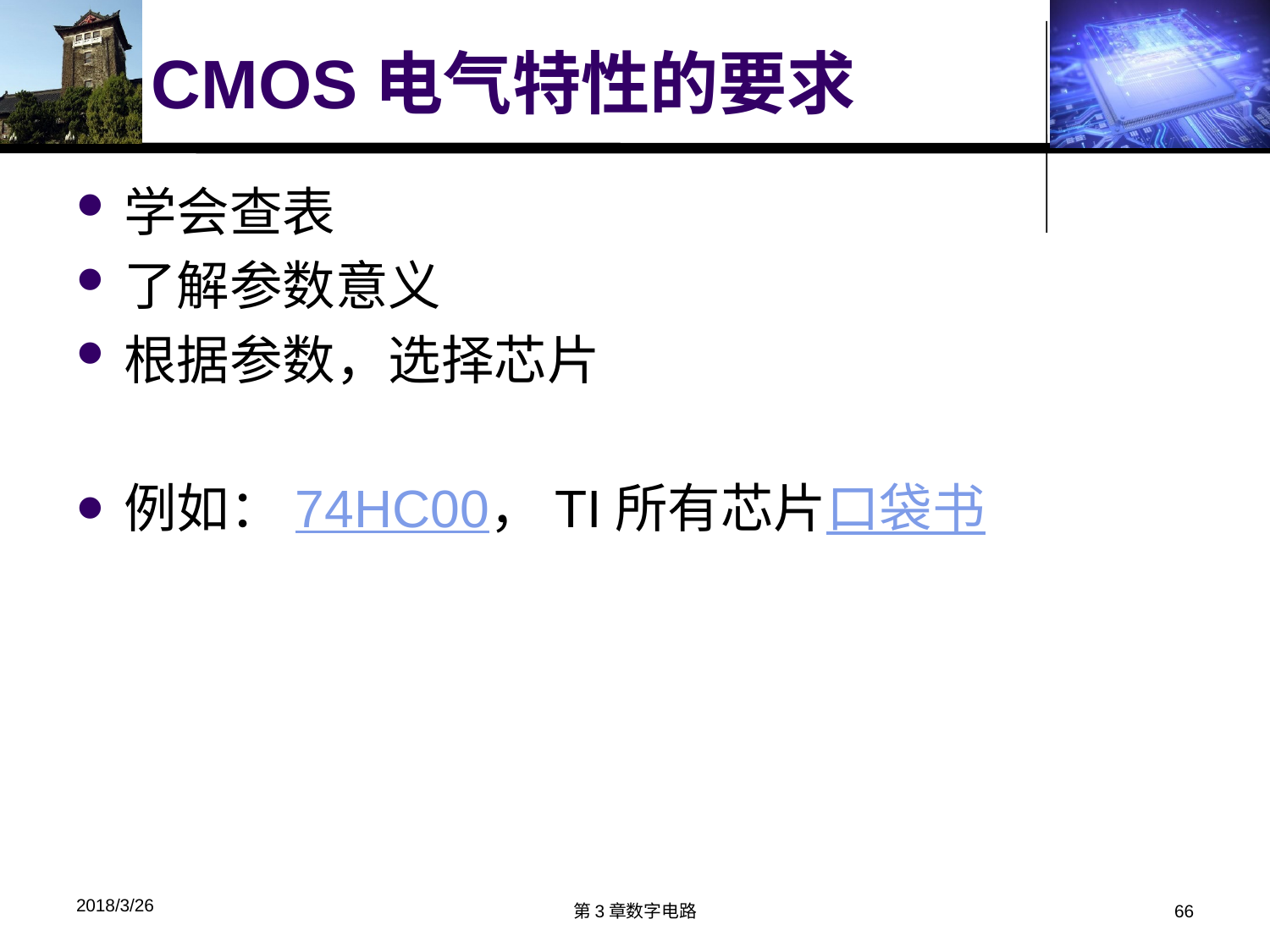

# CMOS电气特性的要求
学会查表
了解参数意义
根据参数，选择芯片

例如：74HC00，TI所有芯片口袋书
2018/3/26
第3章数字电路
66